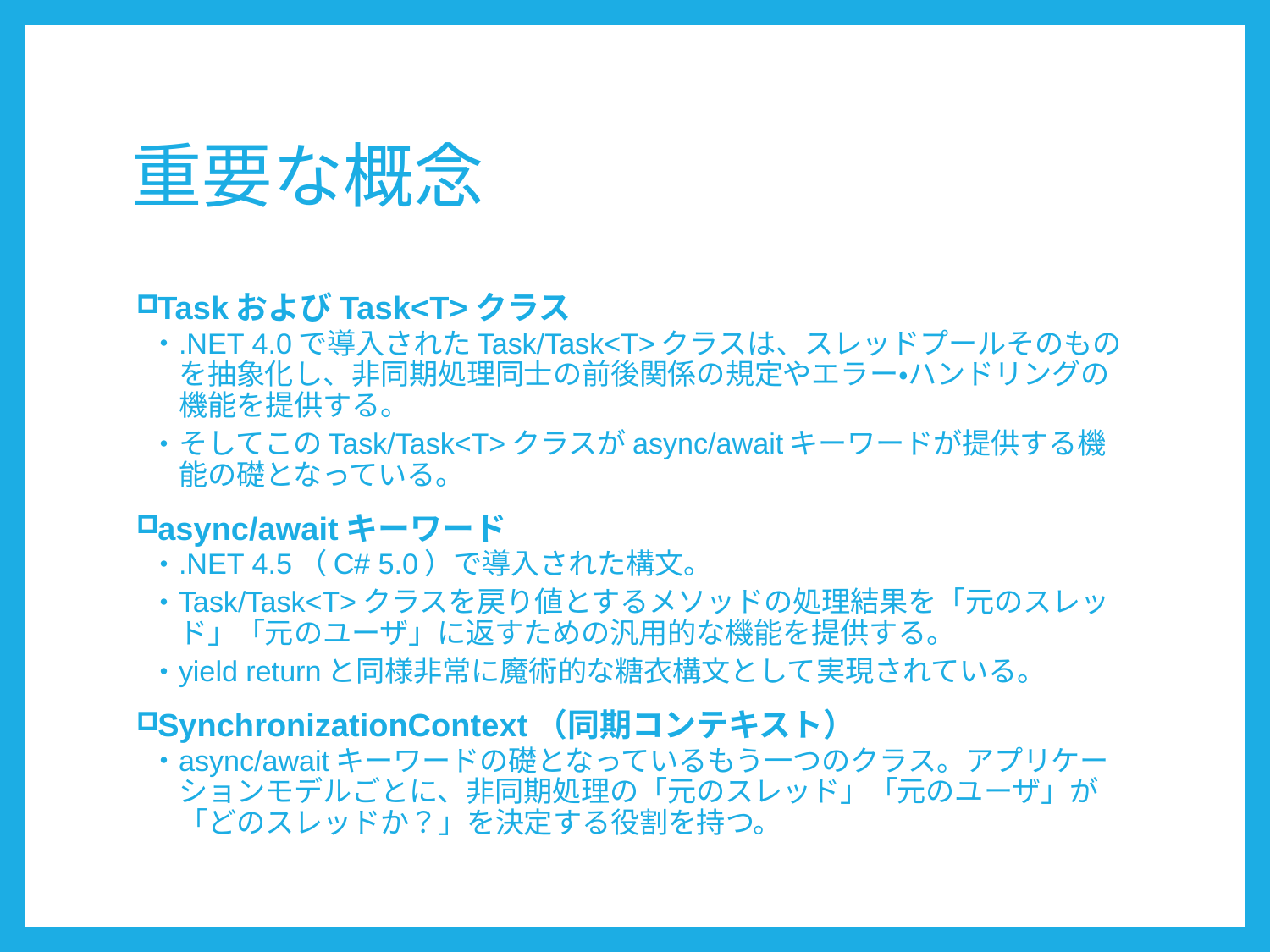

# 重要な概念
TaskおよびTask<T>クラス
.NET 4.0で導入されたTask/Task<T>クラスは、スレッドプールそのものを抽象化し、非同期処理同士の前後関係の規定やエラー・ハンドリングの機能を提供する。
そしてこのTask/Task<T>クラスがasync/awaitキーワードが提供する機能の礎となっている。
async/awaitキーワード
.NET 4.5（C# 5.0）で導入された構文。
Task/Task<T>クラスを戻り値とするメソッドの処理結果を「元のスレッド」「元のユーザ」に返すための汎用的な機能を提供する。
yield returnと同様非常に魔術的な糖衣構文として実現されている。
SynchronizationContext（同期コンテキスト）
async/awaitキーワードの礎となっているもう一つのクラス。アプリケーションモデルごとに、非同期処理の「元のスレッド」「元のユーザ」が「どのスレッドか？」を決定する役割を持つ。